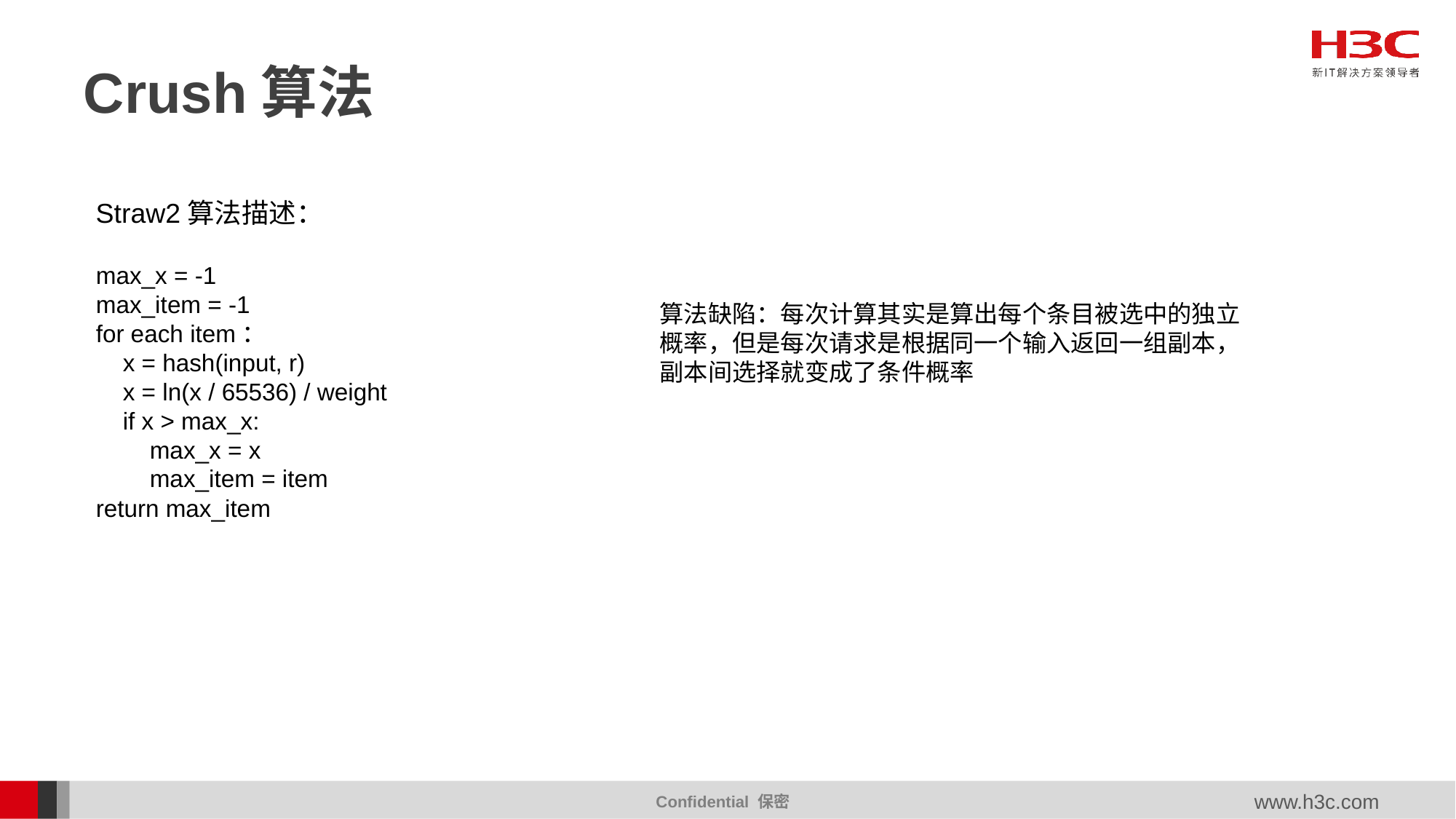

# Crush算法
Straw2算法描述：
max_x = -1
max_item = -1
for each item：
    x = hash(input, r)
    x = ln(x / 65536) / weight
    if x > max_x:
        max_x = x
        max_item = item
return max_item
算法缺陷：每次计算其实是算出每个条目被选中的独立概率，但是每次请求是根据同一个输入返回一组副本，副本间选择就变成了条件概率